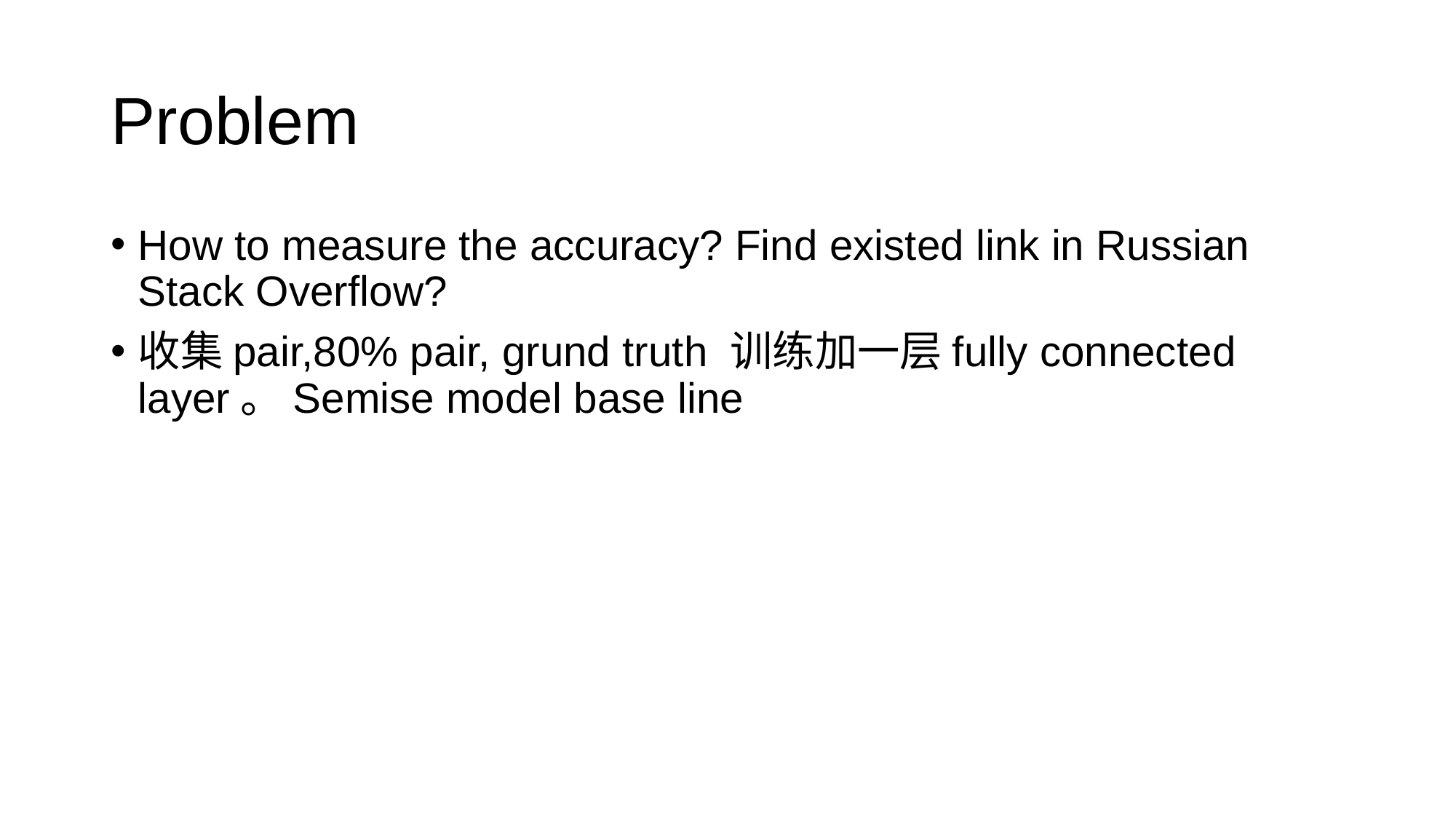

# Problem
How to measure the accuracy? Find existed link in Russian Stack Overflow?
收集pair,80% pair, grund truth 训练加一层fully connected layer。Semise model base line